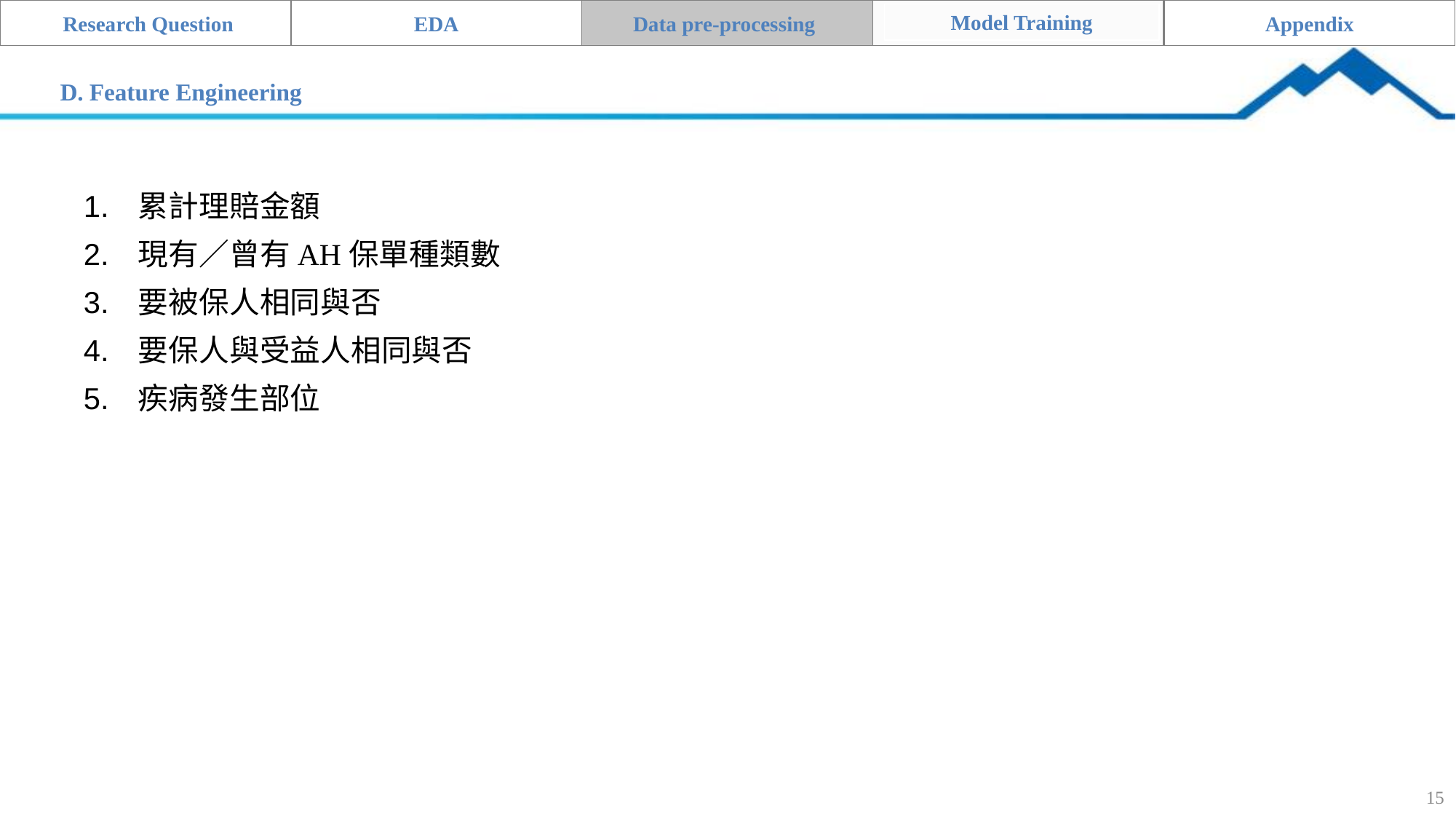

Model Training
Research Question
EDA
Data pre-processing
Appendix
D. Feature Engineering
累計理賠金額
現有／曾有AH保單種類數
要被保人相同與否
要保人與受益人相同與否
疾病發生部位

15